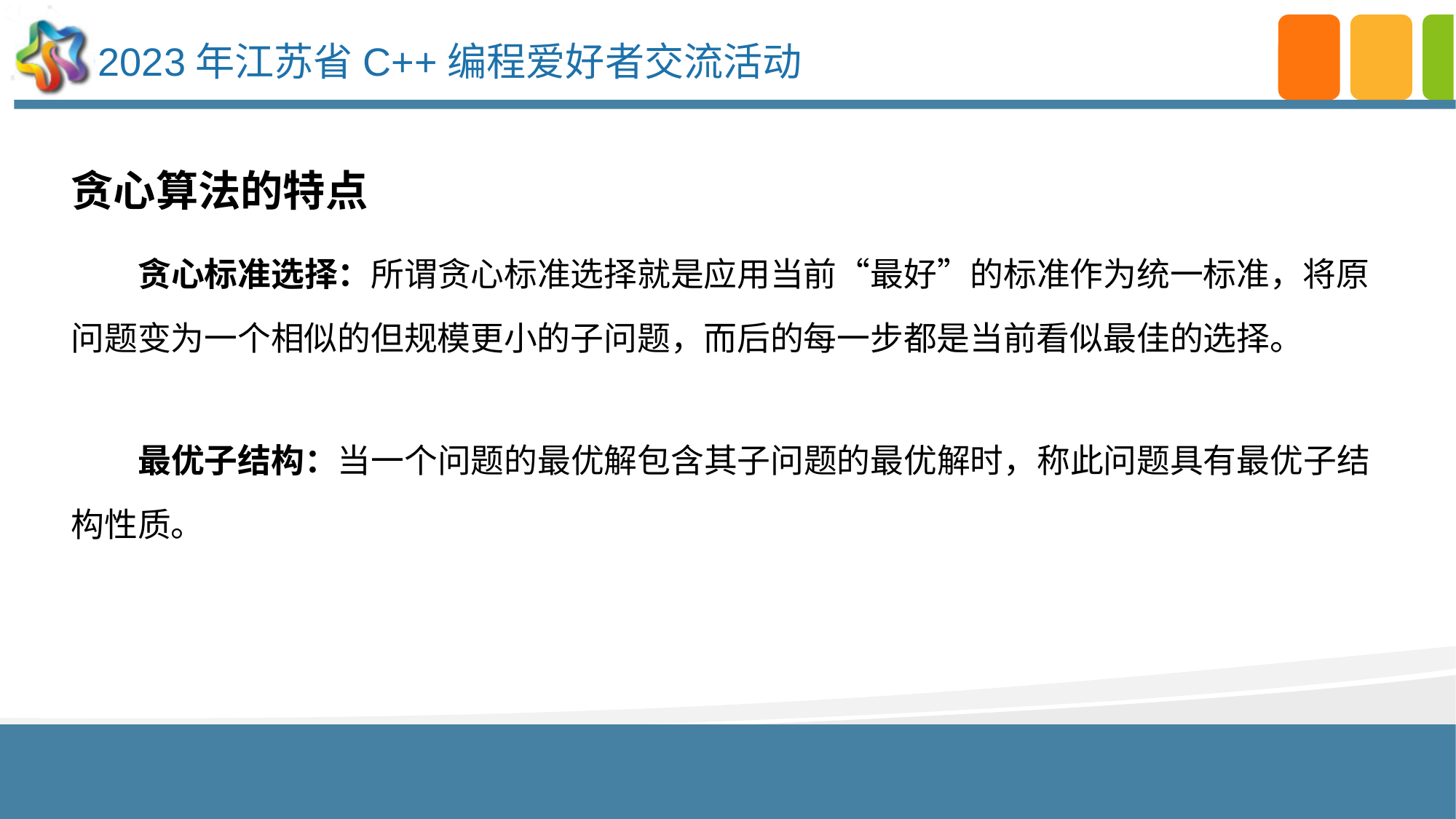

贪心算法的特点
贪心标准选择：所谓贪心标准选择就是应用当前“最好”的标准作为统一标准，将原问题变为一个相似的但规模更小的子问题，而后的每一步都是当前看似最佳的选择。

最优子结构：当一个问题的最优解包含其子问题的最优解时，称此问题具有最优子结构性质。
点击添加文本
点击添加文本
点击添加文本
点击添加文本